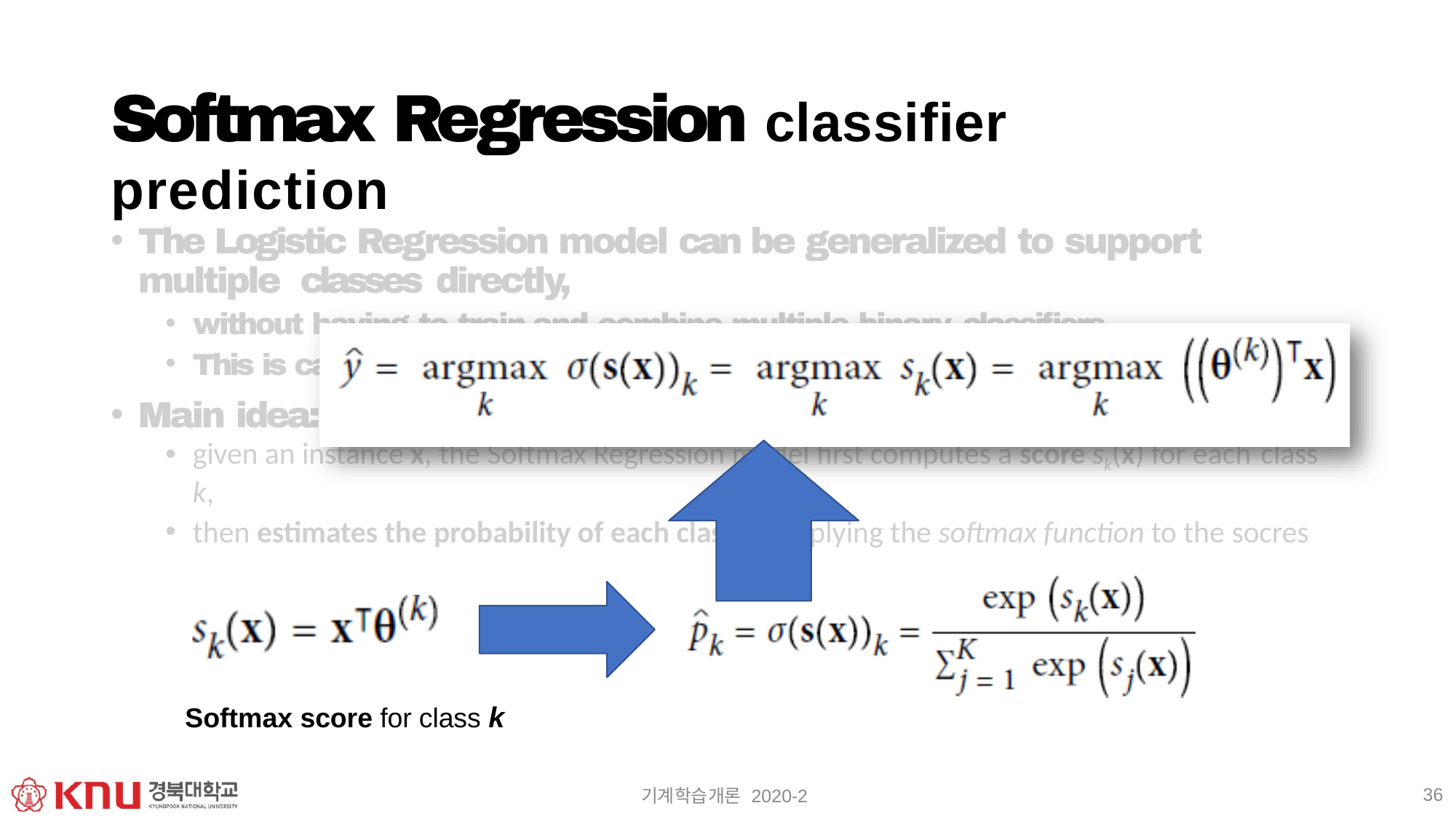

# Softmax Regression classifier prediction
The Logistic Regression model can be generalized to support multiple  classes directly,
without having to train and combine multiple binary classifiers.
This is called Softmax Regression.
Main idea:
given an instance x, the Softmax Regression model first computes a score sk(x) for each class
k,
then estimates the probability of each class by applying the softmax function to the socres

Softmax score for class k
36
기계학습개론 2020-2